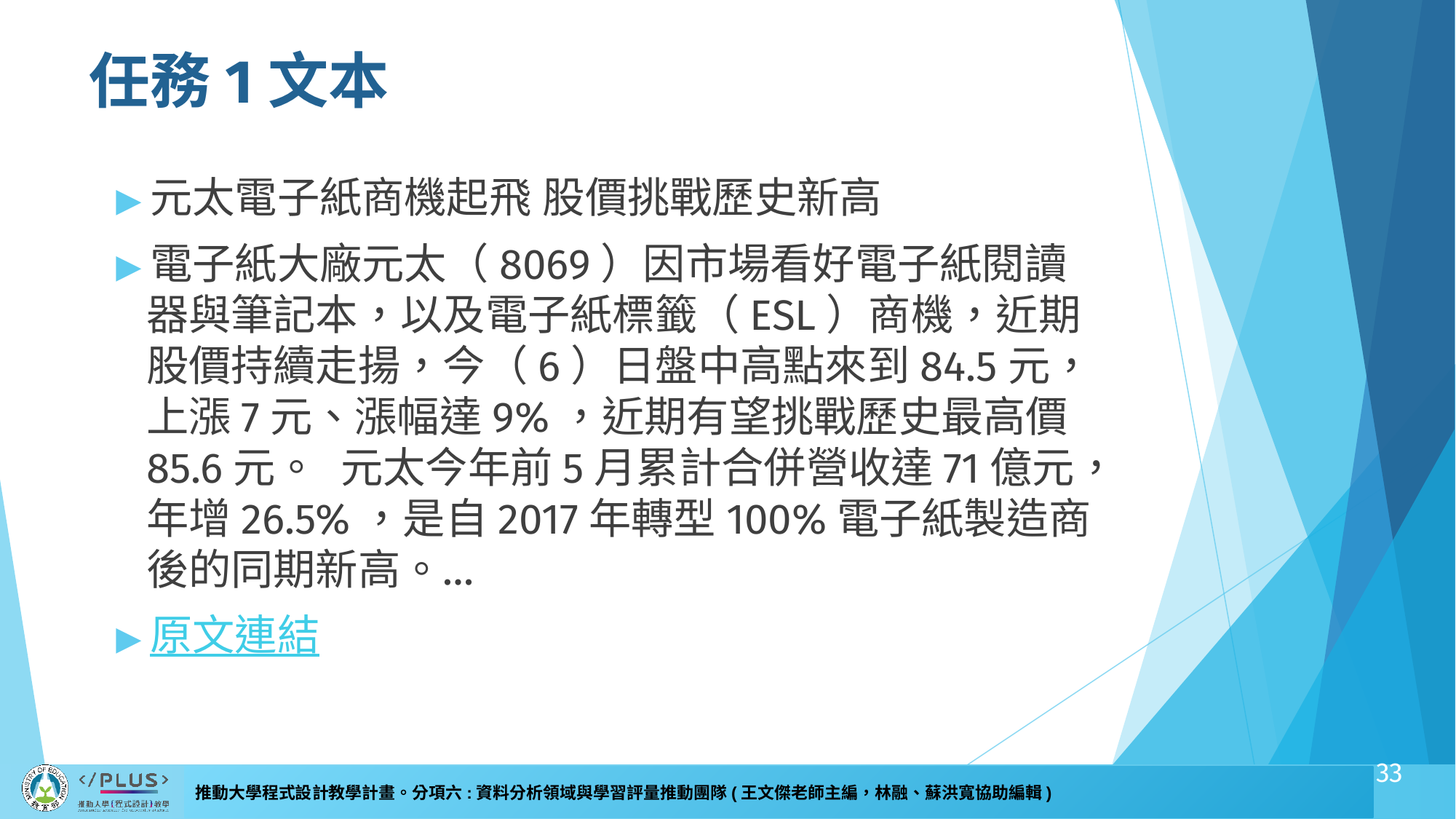

# 任務1文本
元太電子紙商機起飛 股價挑戰歷史新高
電子紙大廠元太（8069）因市場看好電子紙閱讀器與筆記本，以及電子紙標籤（ESL）商機，近期股價持續走揚，今（6）日盤中高點來到84.5元，上漲7元、漲幅達9%，近期有望挑戰歷史最高價85.6元。  元太今年前5月累計合併營收達71億元，年增26.5%，是自2017年轉型100%電子紙製造商後的同期新高。…
原文連結
33